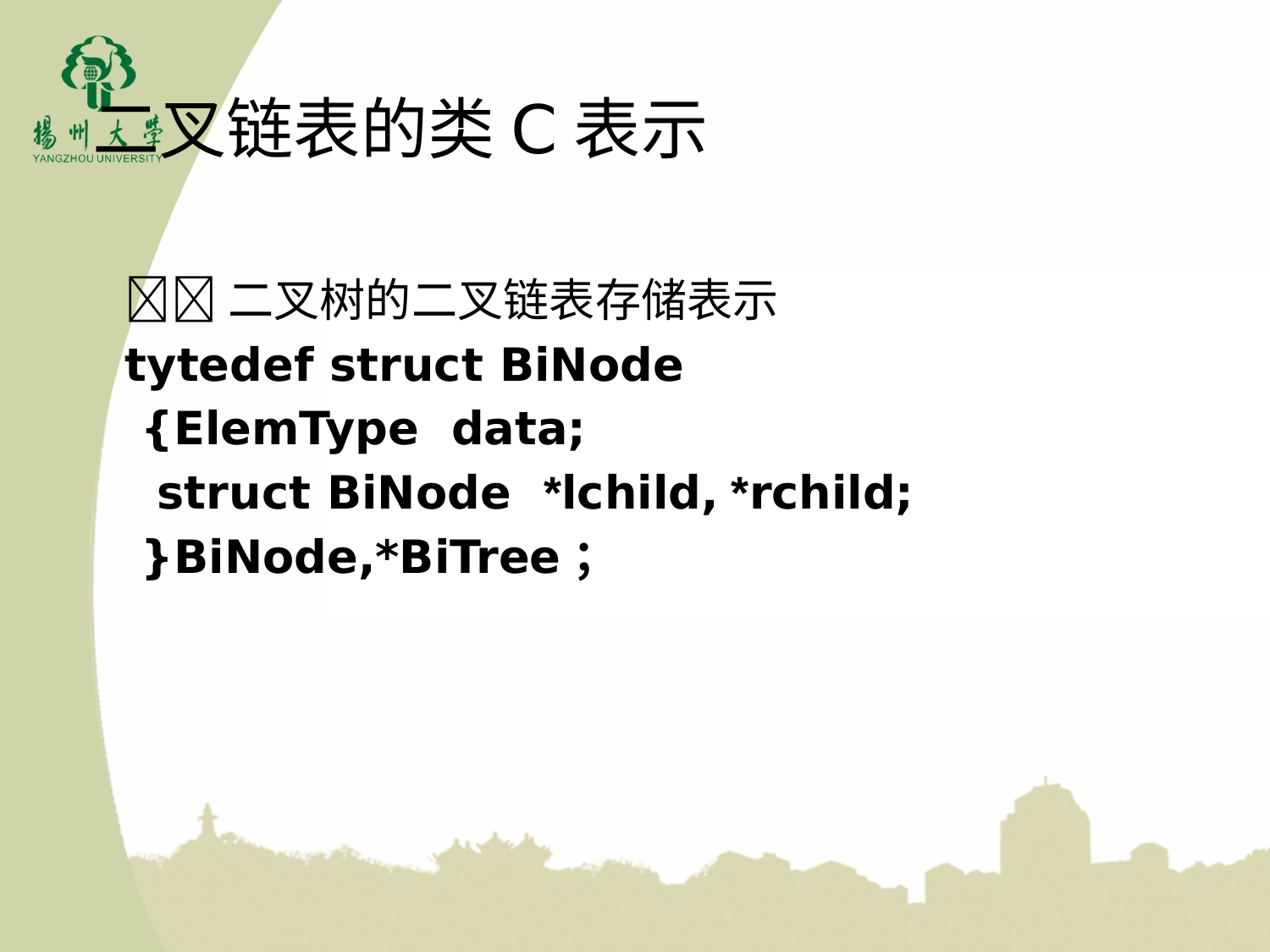

二叉链表的类C表示
//二叉树的二叉链表存储表示
tytedef struct BiNode
 {ElemType  data;
  struct BiNode  *lchild, *rchild;
 }BiNode,*BiTree；